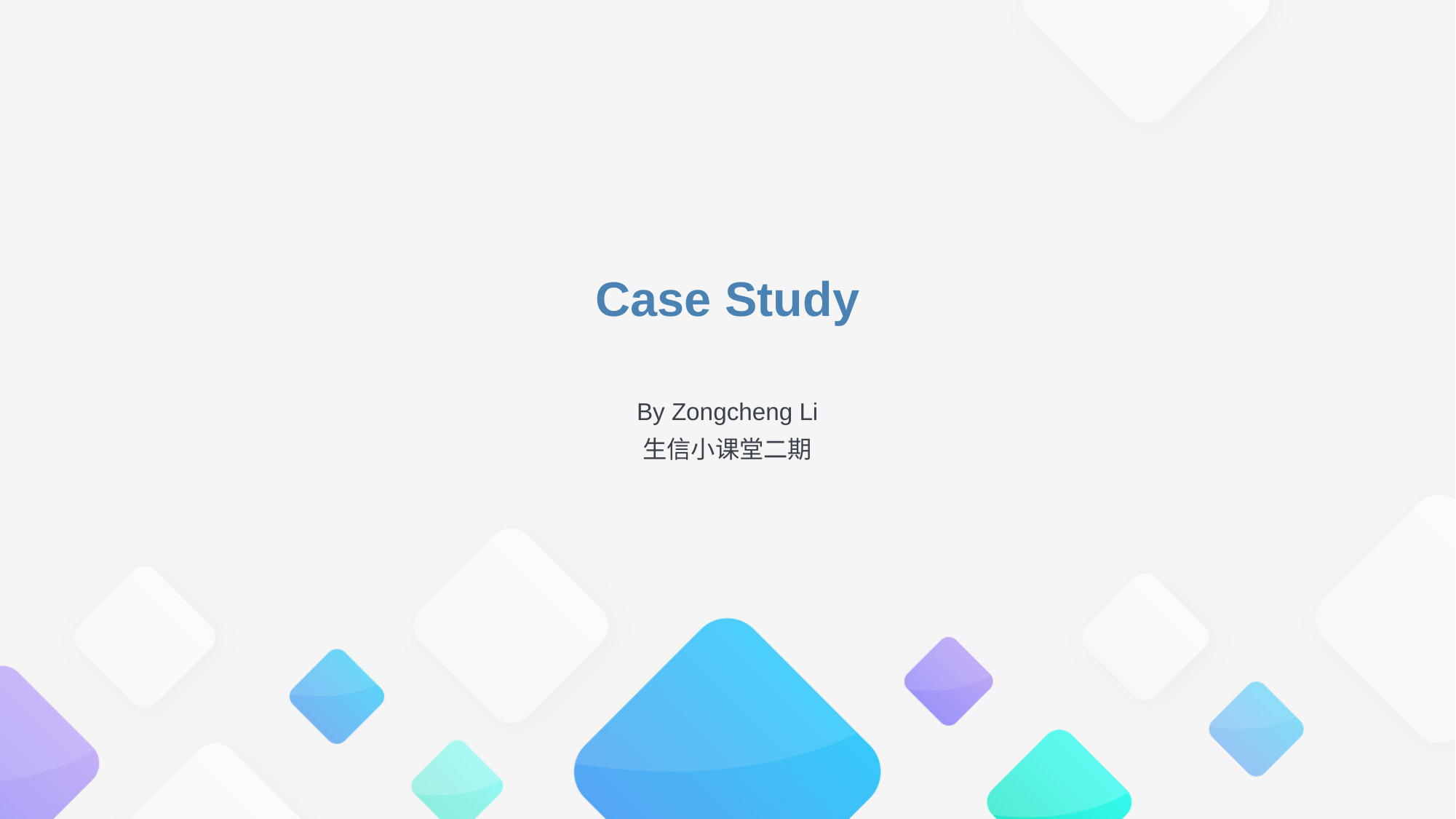

# Case Study
By Zongcheng Li
生信小课堂二期